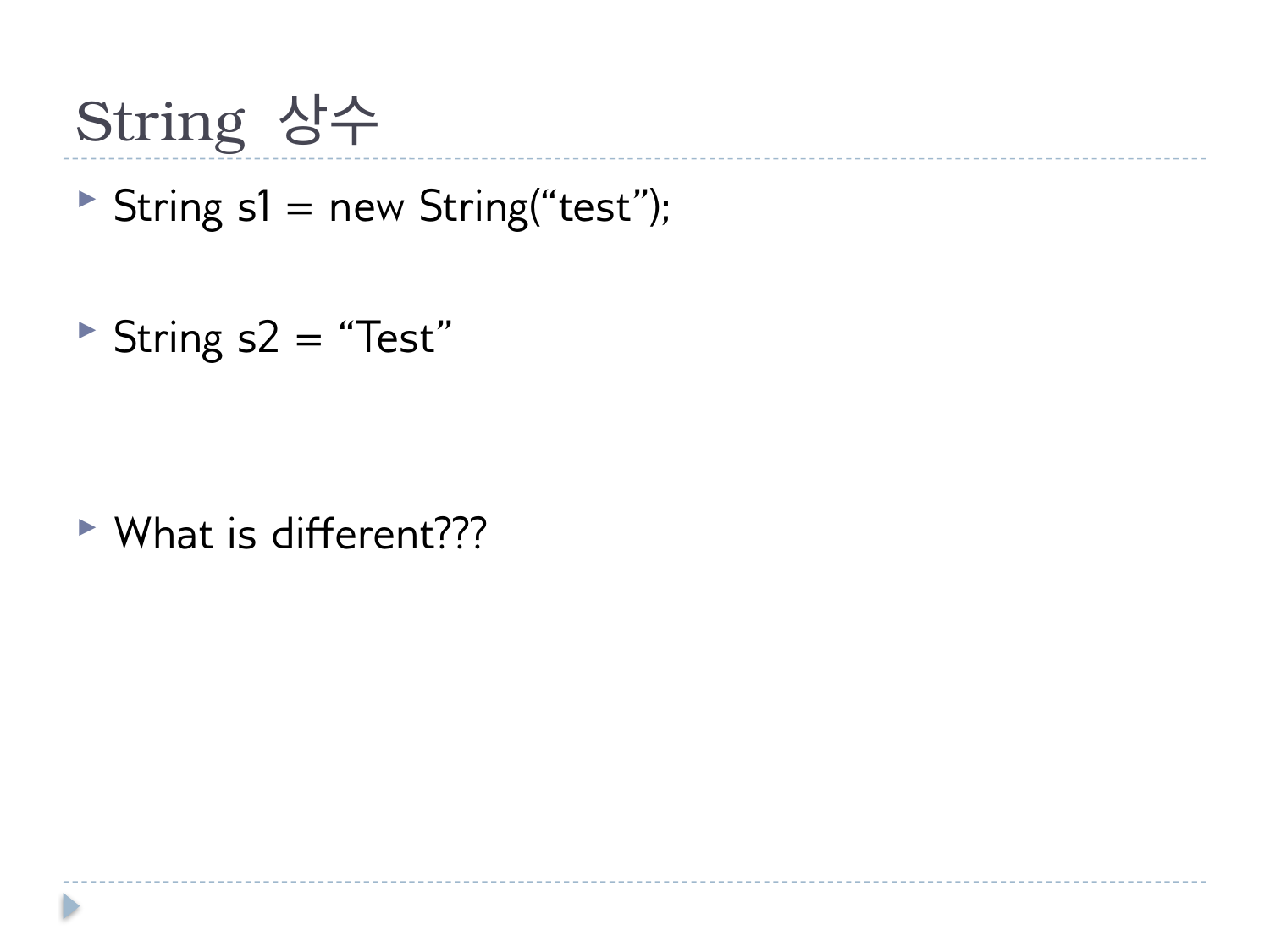

# String 상수
String s1 = new String(“test”);

String s2 = “Test”

What is different???